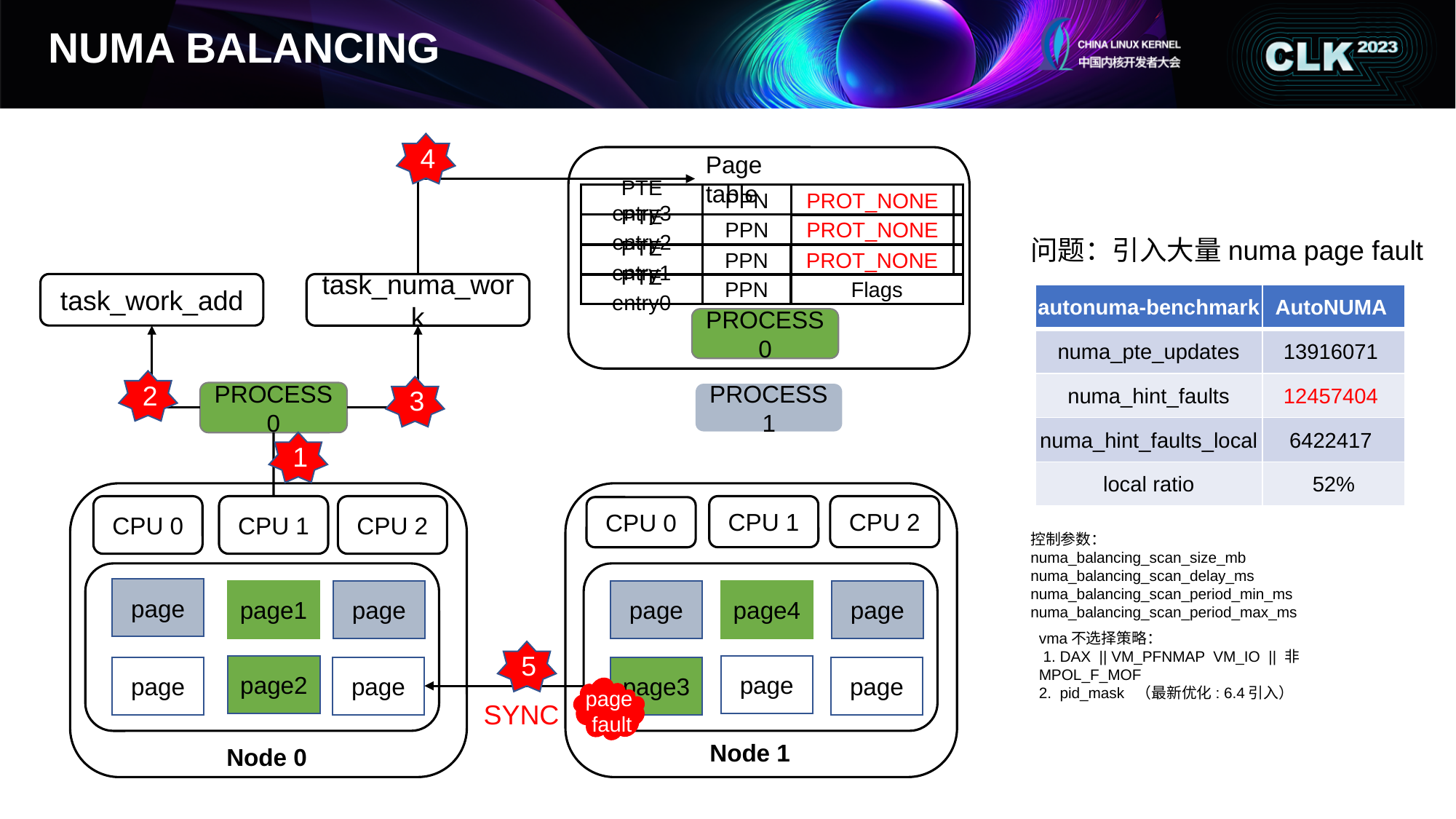

# NUMA BALANCING
4
Page table

PTE entry3
PPN
PROT_NONE

PTE entry2
PPN
PROT_NONE

问题：引入大量numa page fault
PTE entry1
PPN
PROT_NONE

task_work_add
task_numa_work
PTE entry0
PPN
Flags
| autonuma-benchmark | AutoNUMA |
| --- | --- |
| numa\_pte\_updates | 13916071 |
| numa\_hint\_faults | 12457404 |
| numa\_hint\_faults\_local | 6422417 |
| local ratio | 52% |
PROCESS 0
2
3
PROCESS 0
PROCESS 1
1

CPU 1
CPU 2
CPU 0
CPU 1
CPU 2
CPU 0
控制参数：
numa_balancing_scan_size_mb
numa_balancing_scan_delay_ms
numa_balancing_scan_period_min_ms
numa_balancing_scan_period_max_ms

page
page1
page
page
page4
page
vma不选择策略：
 1. DAX  || VM_PFNMAP  VM_IO  || 非  MPOL_F_MOF
2.  pid_mask  （最新优化: 6.4引入）

5
page2
page
page
page
page3
page
page
fault

SYNC
Node 1
Node 0